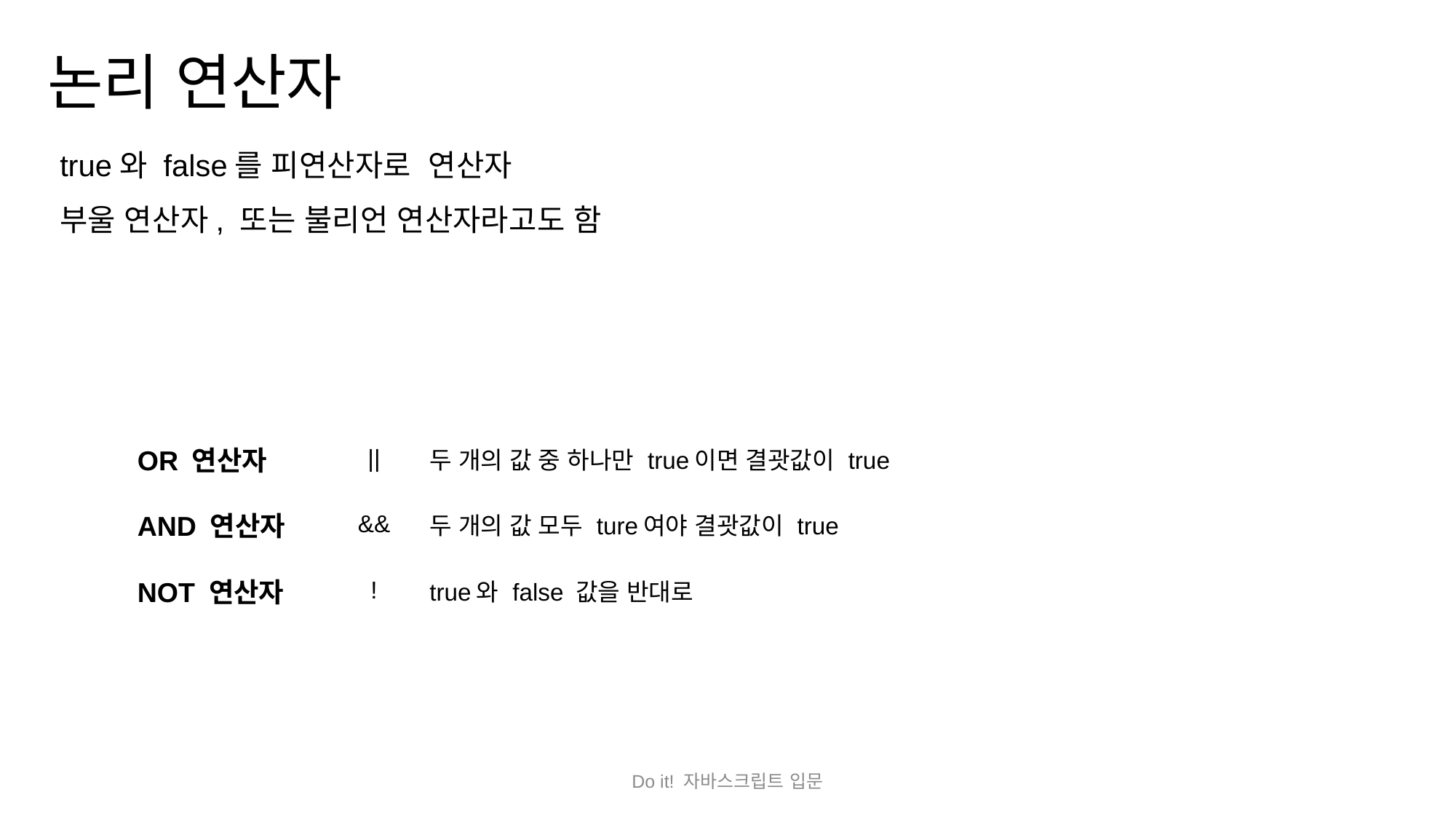

논리 연산자
true와 false를 피연산자로  연산자
부울 연산자, 또는 불리언 연산자라고도 함
| OR 연산자 | || | 두 개의 값 중 하나만 true이면 결괏값이 true |
| --- | --- | --- |
| AND 연산자 | && | 두 개의 값 모두 ture여야 결괏값이 true |
| NOT 연산자 | ! | true와 false 값을 반대로 |
Do it! 자바스크립트 입문